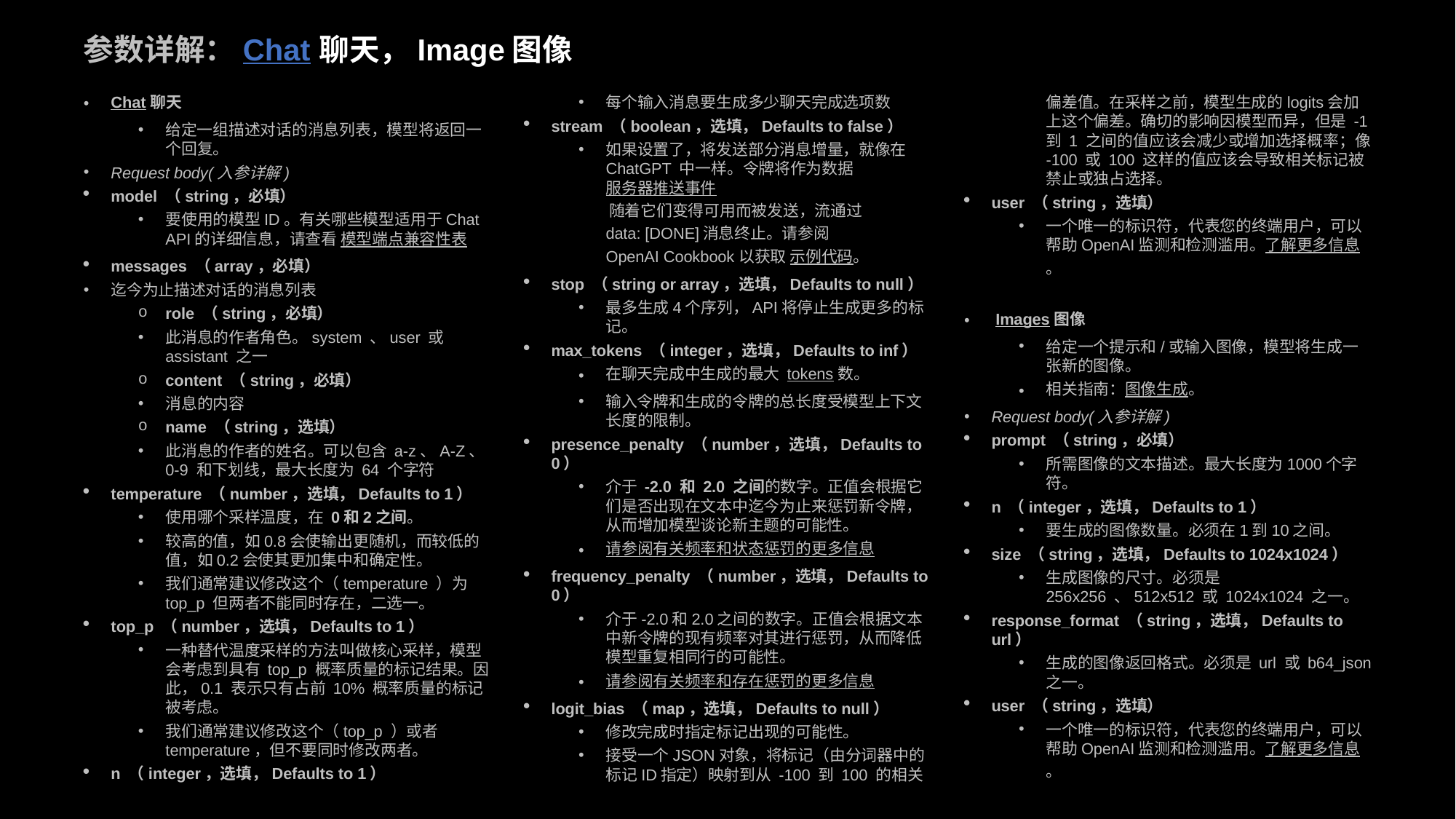

# 参数详解：Chat 聊天，Image图像
Chat 聊天
给定一组描述对话的消息列表，模型将返回一个回复。
Request body(入参详解)
model （string，必填）
要使用的模型ID。有关哪些模型适用于Chat API的详细信息，请查看 模型端点兼容性表
messages （array，必填）
迄今为止描述对话的消息列表
role （string，必填）
此消息的作者角色。system 、user 或 assistant 之一
content （string，必填）
消息的内容
name （string，选填）
此消息的作者的姓名。可以包含 a-z、A-Z、0-9 和下划线，最大长度为 64 个字符
temperature （number，选填，Defaults to 1）
使用哪个采样温度，在 0和2之间。
较高的值，如0.8会使输出更随机，而较低的值，如0.2会使其更加集中和确定性。
我们通常建议修改这个（temperature ）为 top_p 但两者不能同时存在，二选一。
top_p （number，选填，Defaults to 1）
一种替代温度采样的方法叫做核心采样，模型会考虑到具有 top_p 概率质量的标记结果。因此，0.1 表示只有占前 10% 概率质量的标记被考虑。
我们通常建议修改这个（top_p ）或者 temperature，但不要同时修改两者。
n （integer，选填，Defaults to 1）
每个输入消息要生成多少聊天完成选项数
stream （boolean，选填，Defaults to false）
如果设置了，将发送部分消息增量，就像在 ChatGPT 中一样。令牌将作为数据 服务器推送事件 随着它们变得可用而被发送，流通过 data: [DONE] 消息终止。请参阅OpenAI Cookbook 以获取 示例代码。
stop （string or array，选填，Defaults to null）
最多生成4个序列，API将停止生成更多的标记。
max_tokens （integer，选填，Defaults to inf）
在聊天完成中生成的最大 tokens 数。
输入令牌和生成的令牌的总长度受模型上下文长度的限制。
presence_penalty （number，选填，Defaults to 0）
介于 -2.0 和 2.0 之间的数字。正值会根据它们是否出现在文本中迄今为止来惩罚新令牌，从而增加模型谈论新主题的可能性。
请参阅有关频率和状态惩罚的更多信息
frequency_penalty （number，选填，Defaults to 0）
介于-2.0和2.0之间的数字。正值会根据文本中新令牌的现有频率对其进行惩罚，从而降低模型重复相同行的可能性。
请参阅有关频率和存在惩罚的更多信息
logit_bias （map，选填，Defaults to null）
修改完成时指定标记出现的可能性。
接受一个JSON对象，将标记（由分词器中的标记ID指定）映射到从 -100 到 100 的相关偏差值。在采样之前，模型生成的logits会加上这个偏差。确切的影响因模型而异，但是 -1 到 1 之间的值应该会减少或增加选择概率；像 -100 或 100 这样的值应该会导致相关标记被禁止或独占选择。
user （string，选填）
一个唯一的标识符，代表您的终端用户，可以帮助OpenAI监测和检测滥用。了解更多信息。

 Images 图像
给定一个提示和/或输入图像，模型将生成一张新的图像。
相关指南：图像生成。
Request body(入参详解)
prompt （string，必填）
所需图像的文本描述。最大长度为1000个字符。
n （integer，选填，Defaults to 1）
要生成的图像数量。必须在1到10之间。
size （string，选填，Defaults to 1024x1024）
生成图像的尺寸。必须是 256x256 、512x512 或 1024x1024 之一。
response_format （string，选填，Defaults to url）
生成的图像返回格式。必须是 url 或 b64_json 之一。
user （string，选填）
一个唯一的标识符，代表您的终端用户，可以帮助OpenAI监测和检测滥用。了解更多信息。